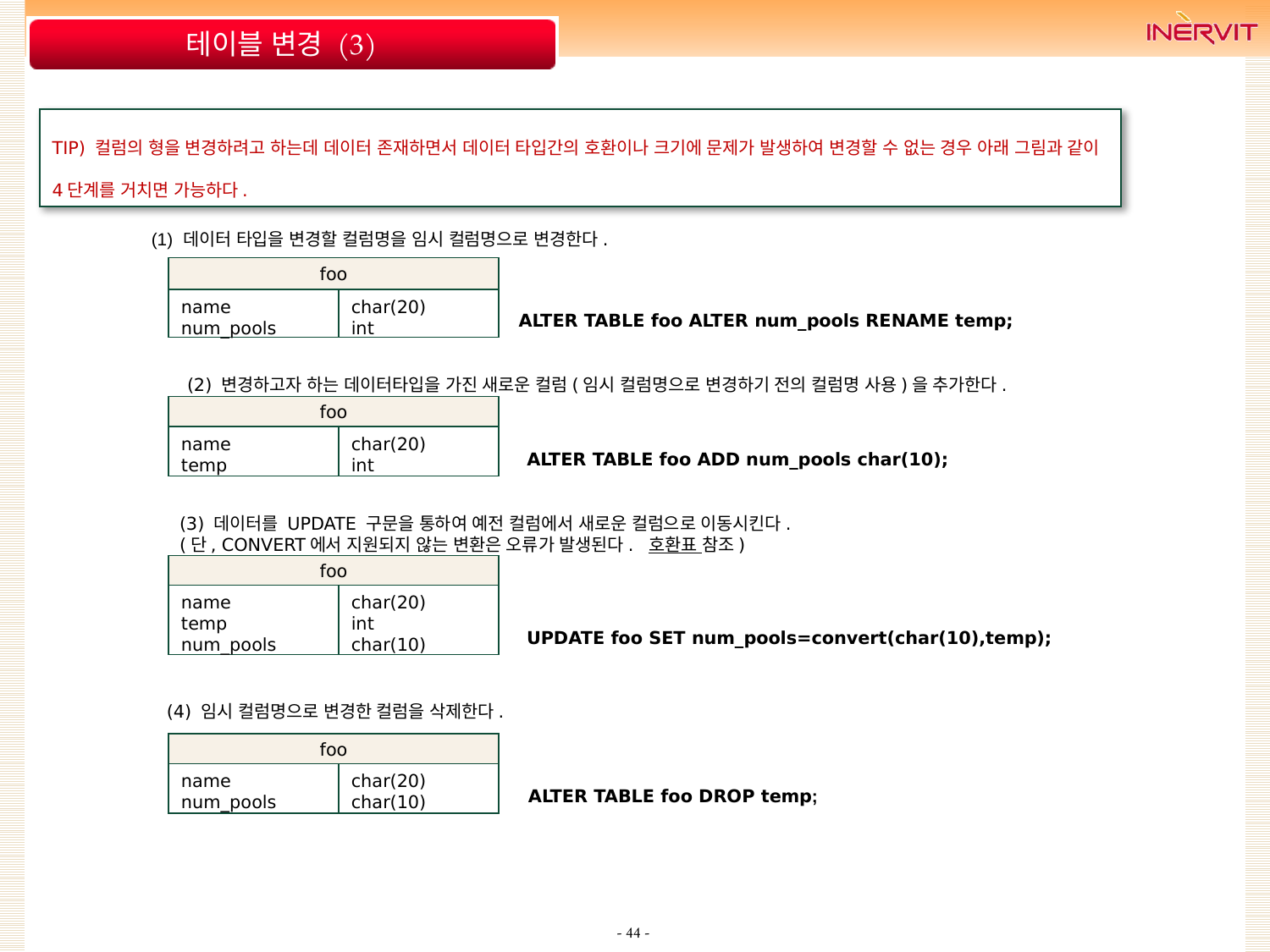

# 테이블 변경 (3)
TIP) 컬럼의 형을 변경하려고 하는데 데이터 존재하면서 데이터 타입간의 호환이나 크기에 문제가 발생하여 변경할 수 없는 경우 아래 그림과 같이 4단계를 거치면 가능하다.
데이터 타입을 변경할 컬럼명을 임시 컬럼명으로 변경한다.
foo
name
num_pools
char(20)
int
ALTER TABLE foo ALTER num_pools RENAME temp;
(2) 변경하고자 하는 데이터타입을 가진 새로운 컬럼(임시 컬럼명으로 변경하기 전의 컬럼명 사용)을 추가한다.
foo
name
temp
char(20)
int
ALTER TABLE foo ADD num_pools char(10);
(3) 데이터를 UPDATE 구문을 통하여 예전 컬럼에서 새로운 컬럼으로 이동시킨다.
(단, CONVERT에서 지원되지 않는 변환은 오류가 발생된다.  호환표 참조)
foo
name
temp
num_pools
char(20)
int
char(10)
UPDATE foo SET num_pools=convert(char(10),temp);
(4) 임시 컬럼명으로 변경한 컬럼을 삭제한다.
foo
name
num_pools
char(20)
char(10)
 ALTER TABLE foo DROP temp;
- 44 -